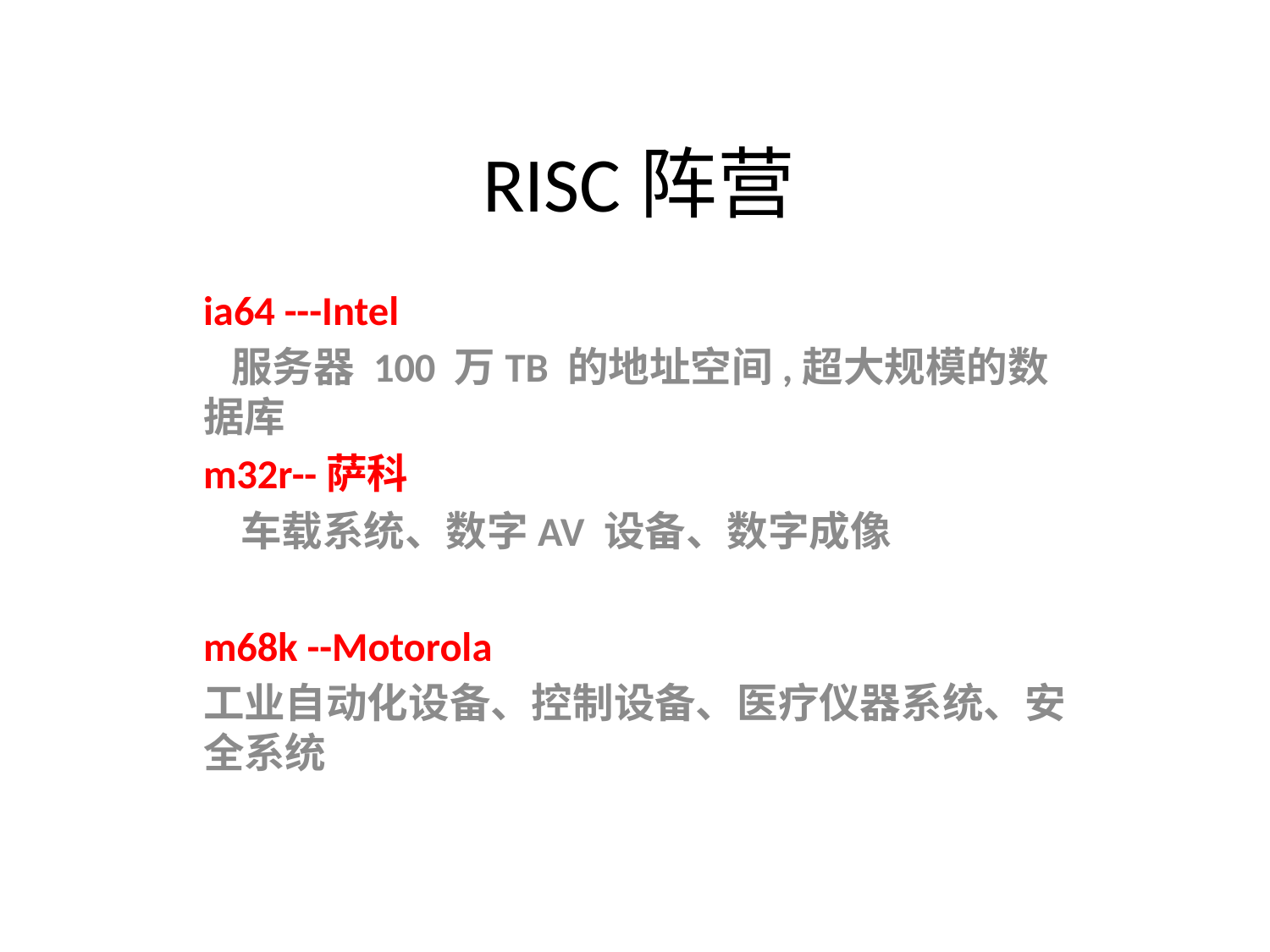

# RISC阵营
ia64 ---Intel
  服务器 100 万TB 的地址空间,超大规模的数据库
m32r--萨科
   车载系统、数字AV 设备、数字成像

m68k --Motorola
工业自动化设备、控制设备、医疗仪器系统、安全系统